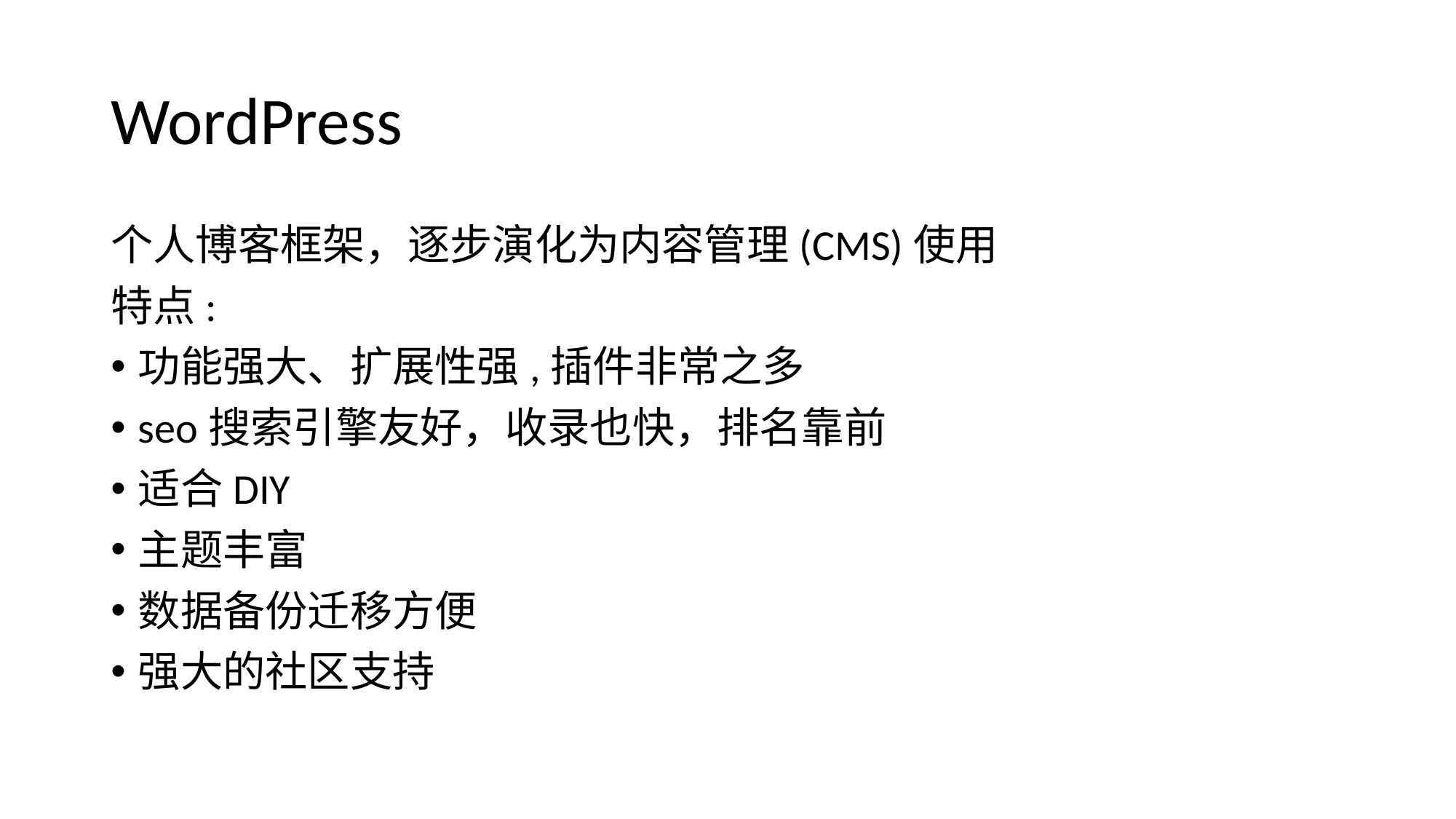

# WordPress
个人博客框架，逐步演化为内容管理(CMS)使用
特点:
功能强大、扩展性强,插件非常之多
seo搜索引擎友好，收录也快，排名靠前
适合DIY
主题丰富
数据备份迁移方便
强大的社区支持